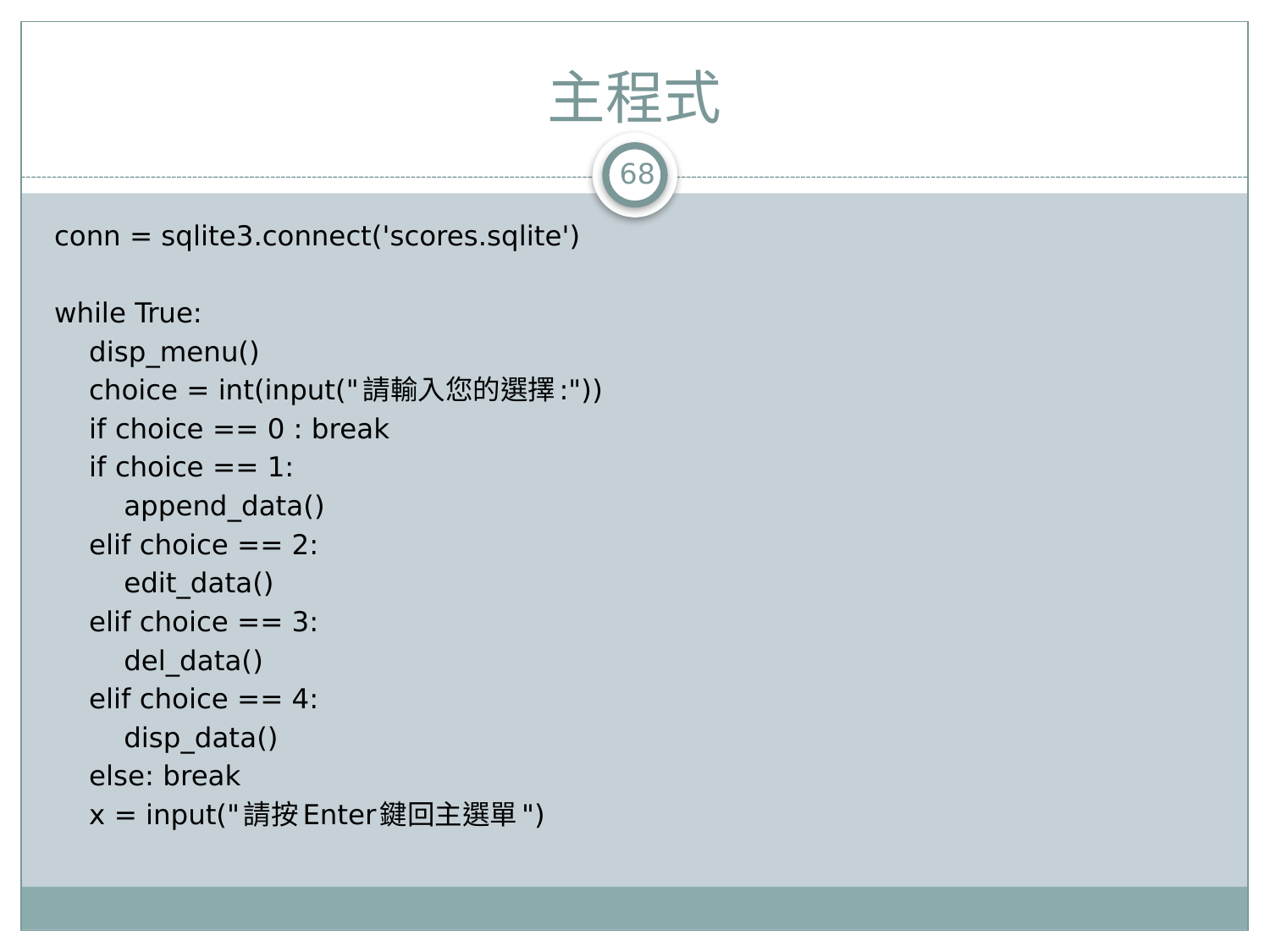

# 主程式
68
conn = sqlite3.connect('scores.sqlite')

while True:
    disp_menu()
    choice = int(input("請輸入您的選擇:"))
    if choice == 0 : break
    if choice == 1:
        append_data()
    elif choice == 2:
        edit_data()
    elif choice == 3:
        del_data()
    elif choice == 4:
        disp_data()
    else: break
    x = input("請按Enter鍵回主選單")